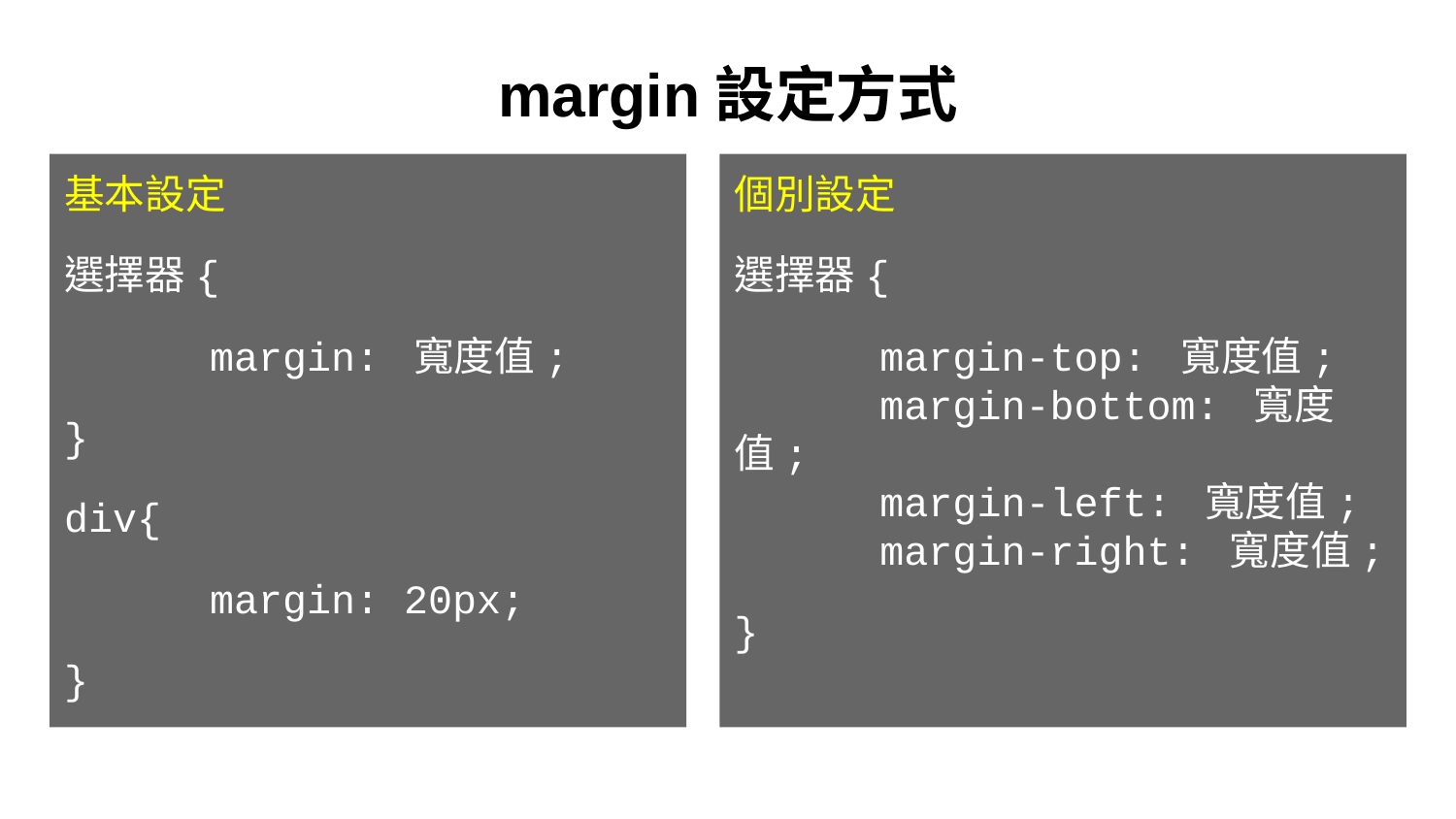

margin設定方式
個別設定
選擇器{
	margin-top: 寬度值;
	margin-bottom: 寬度值;
	margin-left: 寬度值;
	margin-right: 寬度值;
}
基本設定
選擇器{
	margin: 寬度值;
}
div{
	margin: 20px;
}